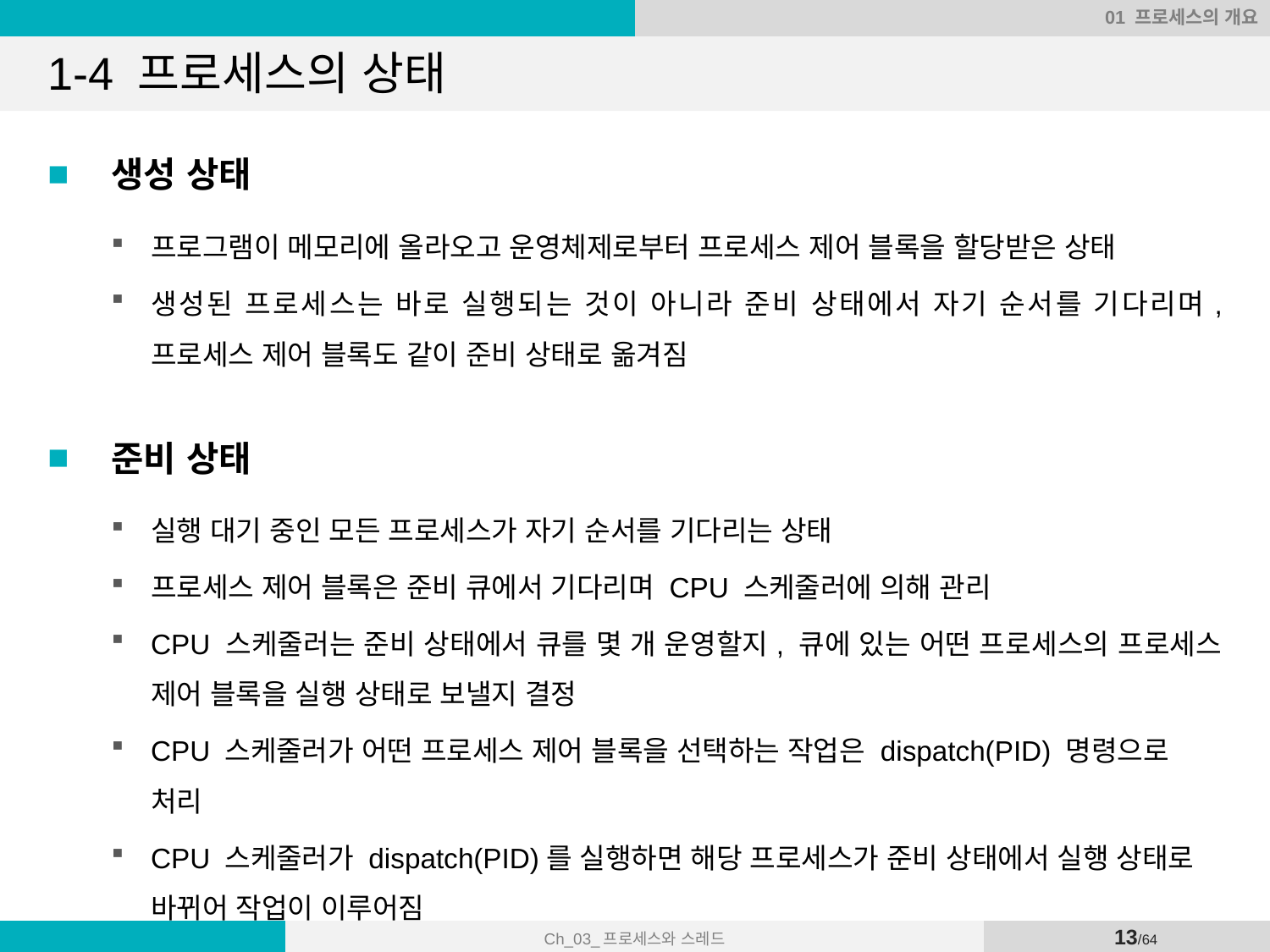

01 프로세스의 개요
# 1-4 프로세스의 상태
생성 상태

프로그램이 메모리에 올라오고 운영체제로부터 프로세스 제어 블록을 할당받은 상태
생성된 프로세스는 바로 실행되는 것이 아니라 준비 상태에서 자기 순서를 기다리며, 프로세스 제어 블록도 같이 준비 상태로 옮겨짐

준비 상태

실행 대기 중인 모든 프로세스가 자기 순서를 기다리는 상태
프로세스 제어 블록은 준비 큐에서 기다리며 CPU 스케줄러에 의해 관리
CPU 스케줄러는 준비 상태에서 큐를 몇 개 운영할지, 큐에 있는 어떤 프로세스의 프로세스 제어 블록을 실행 상태로 보낼지 결정
CPU 스케줄러가 어떤 프로세스 제어 블록을 선택하는 작업은 dispatch(PID) 명령으로 처리
CPU 스케줄러가 dispatch(PID)를 실행하면 해당 프로세스가 준비 상태에서 실행 상태로 바뀌어 작업이 이루어짐